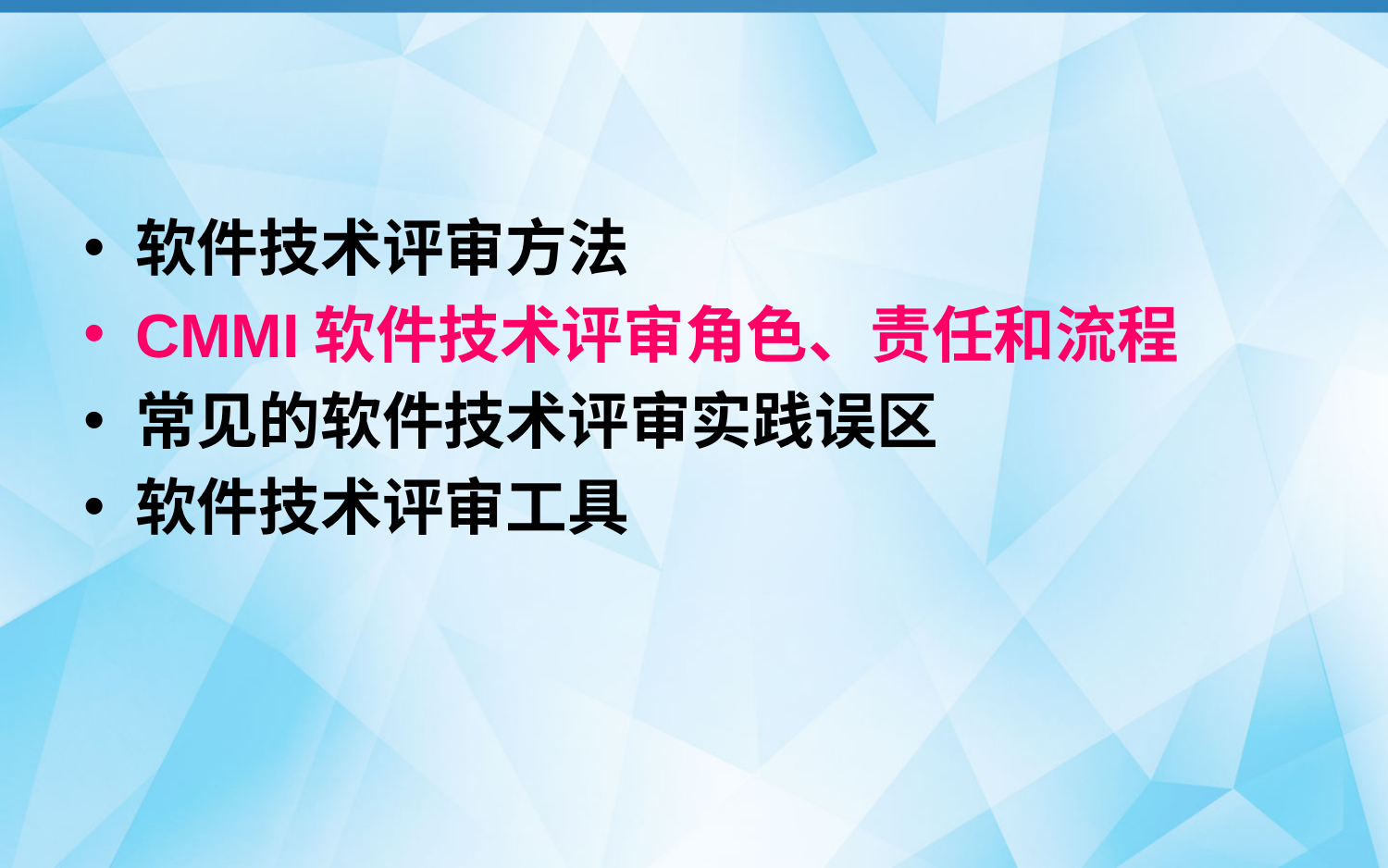

软件技术评审方法
CMMI软件技术评审角色、责任和流程
常见的软件技术评审实践误区
软件技术评审工具